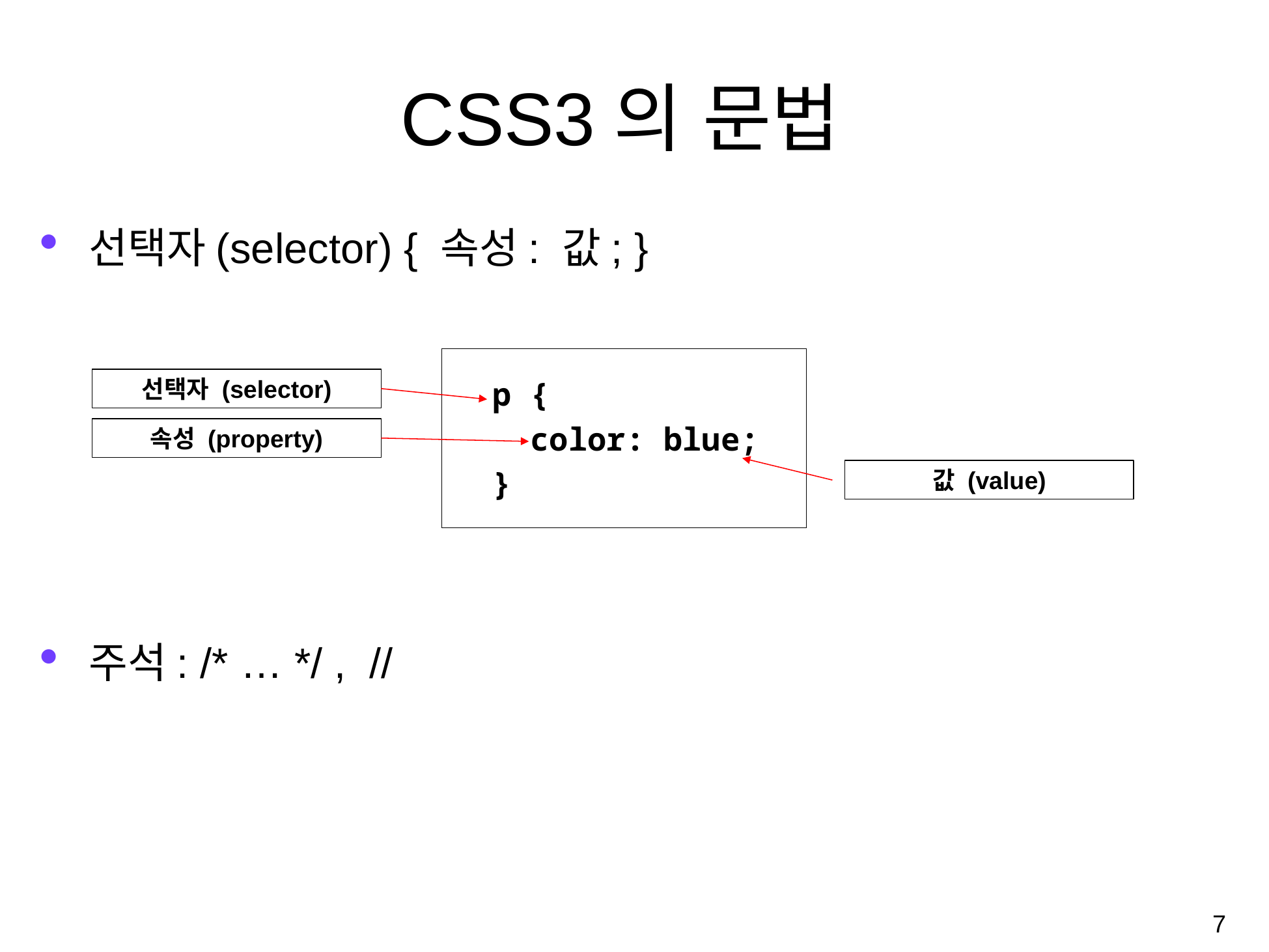

# CSS3의 문법
선택자(selector) { 속성: 값; }

주석: /* … */ ,  //

  p {
    color: blue;
  }
선택자 (selector)
속성 (property)
값 (value)
7